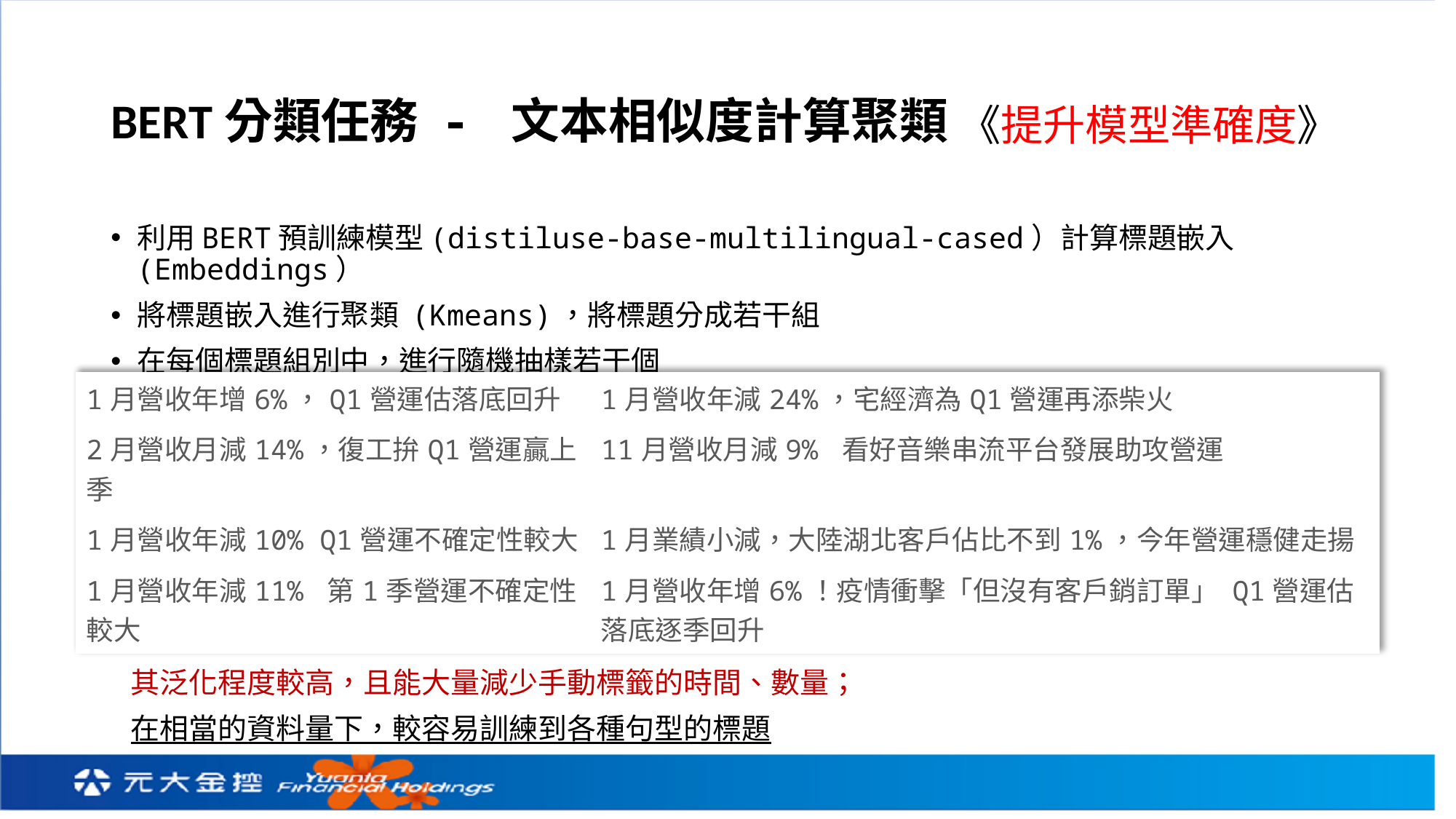

# BERT分類任務 - 文本相似度計算聚類
《提升模型準確度》
利用BERT預訓練模型(distiluse-base-multilingual-cased）計算標題嵌入(Embeddings）
將標題嵌入進行聚類 (Kmeans)，將標題分成若干組
在每個標題組別中，進行隨機抽樣若干個

以進行聚類，取樣後的資料去訓練表現得比未分群的結果好
  其泛化程度較高，且能大量減少手動標籤的時間、數量；
  在相當的資料量下，較容易訓練到各種句型的標題
| 1月營收年增6%，Q1營運估落底回升 | 1月營收年減24%，宅經濟為Q1營運再添柴火 |
| --- | --- |
| 2月營收月減14%，復工拚Q1營運贏上季 | 11月營收月減9% 看好音樂串流平台發展助攻營運 |
| 1月營收年減10% Q1營運不確定性較大 | 1月業績小減，大陸湖北客戶佔比不到1%，今年營運穩健走揚 |
| 1月營收年減11% 第1季營運不確定性較大 | 1月營收年增6%！疫情衝擊「但沒有客戶銷訂單」 Q1營運估落底逐季回升 |